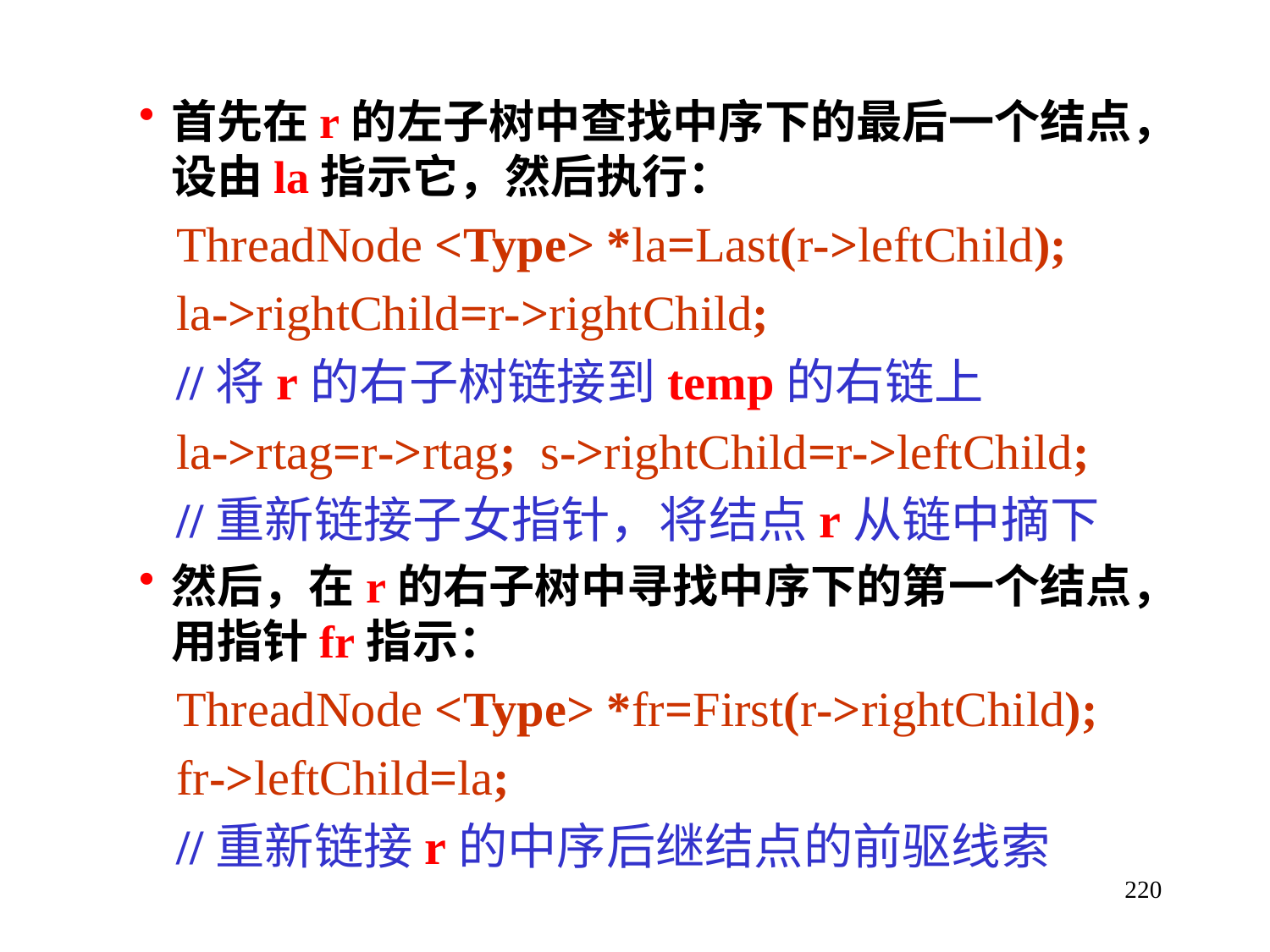

首先在r的左子树中查找中序下的最后一个结点，设由la指示它，然后执行：
   ThreadNode <Type> *la=Last(r->leftChild);
   la->rightChild=r->rightChild;
   //将r的右子树链接到temp的右链上
   la->rtag=r->rtag;  s->rightChild=r->leftChild;
   //重新链接子女指针，将结点r从链中摘下
然后，在r的右子树中寻找中序下的第一个结点，用指针fr指示：
   ThreadNode <Type> *fr=First(r->rightChild);
   fr->leftChild=la;
   //重新链接r的中序后继结点的前驱线索
220